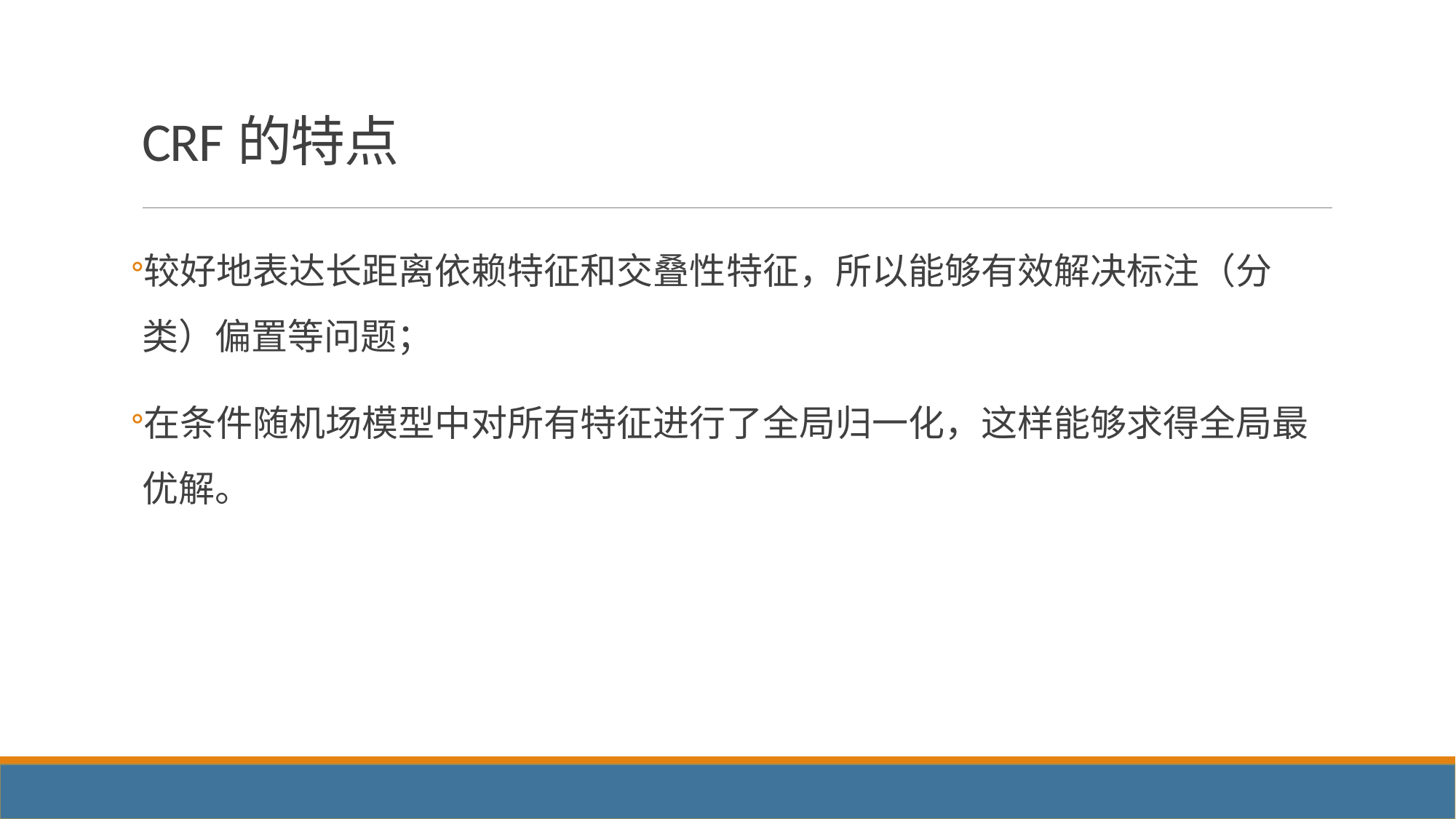

# CRF的特点
较好地表达长距离依赖特征和交叠性特征，所以能够有效解决标注（分类）偏置等问题；
在条件随机场模型中对所有特征进行了全局归一化，这样能够求得全局最优解。